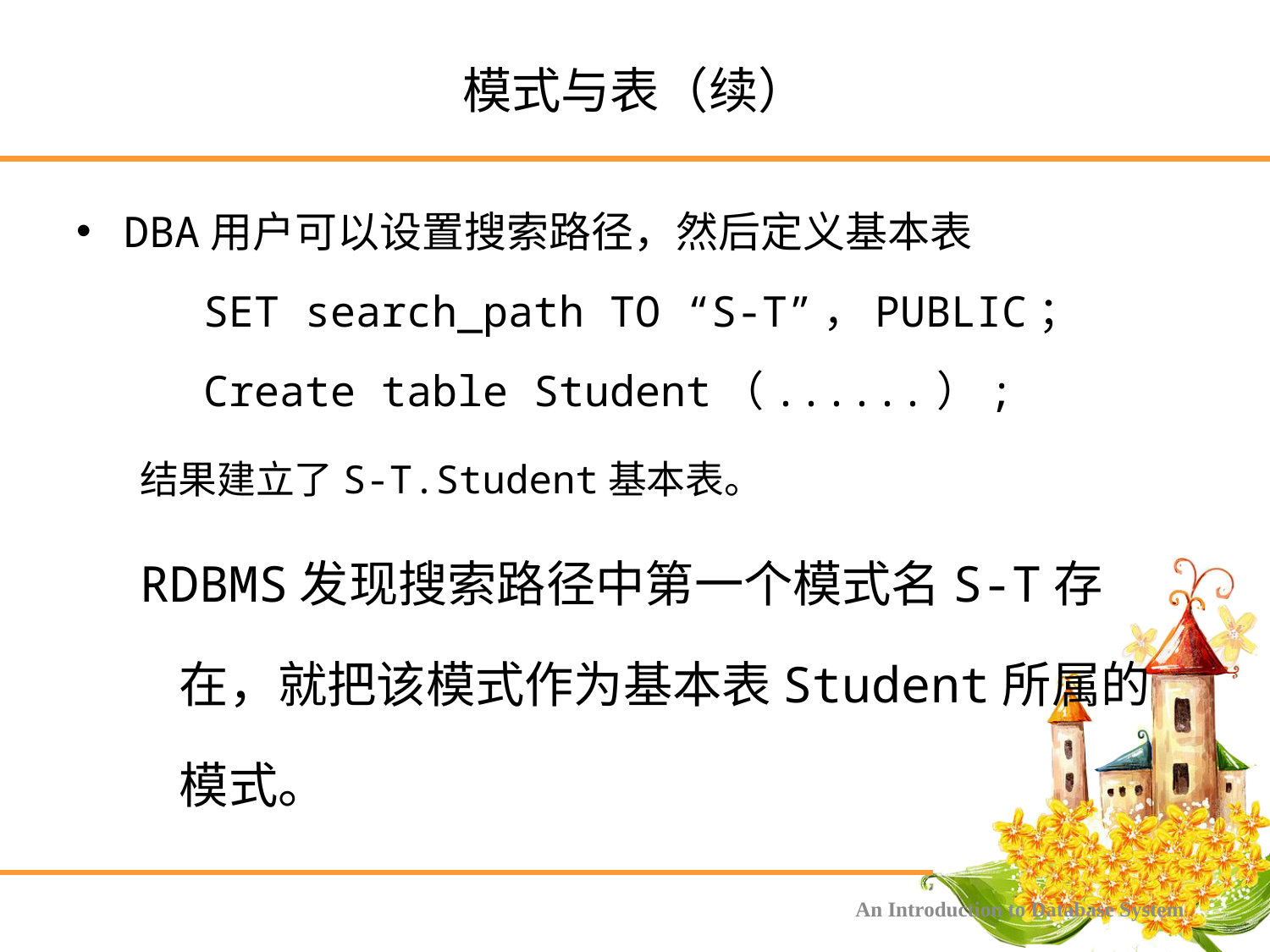

# 模式与表（续）
DBA用户可以设置搜索路径，然后定义基本表
     SET search_path TO “S-T”，PUBLIC；
     Create table Student（......）;
结果建立了S-T.Student基本表。
RDBMS发现搜索路径中第一个模式名S-T存在，就把该模式作为基本表Student所属的模式。
An Introduction to Database System